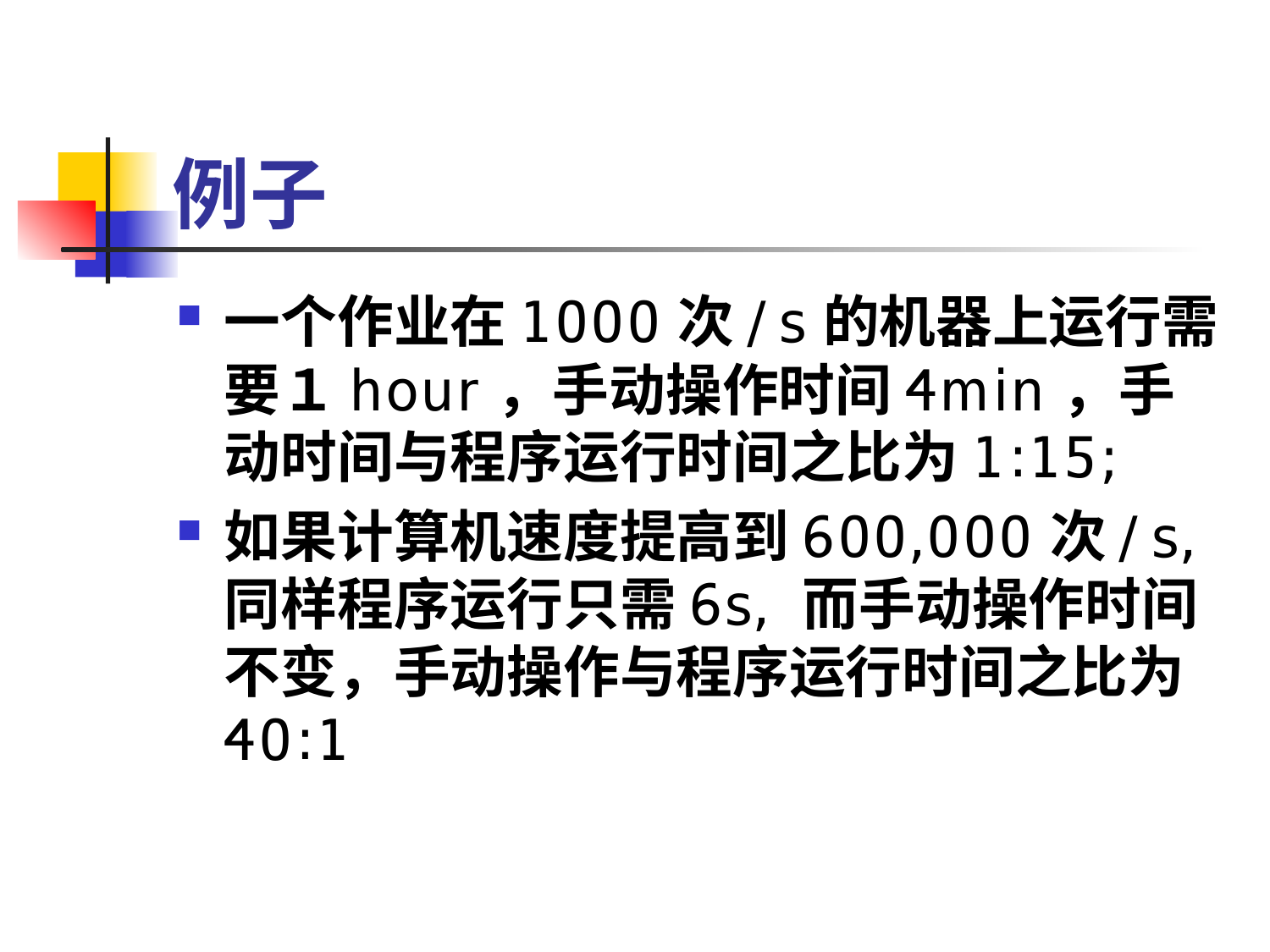

# 例子
一个作业在1000次/s的机器上运行需要１hour，手动操作时间4min，手动时间与程序运行时间之比为1:15;
如果计算机速度提高到600,000次/s, 同样程序运行只需6s, 而手动操作时间不变，手动操作与程序运行时间之比为40:1